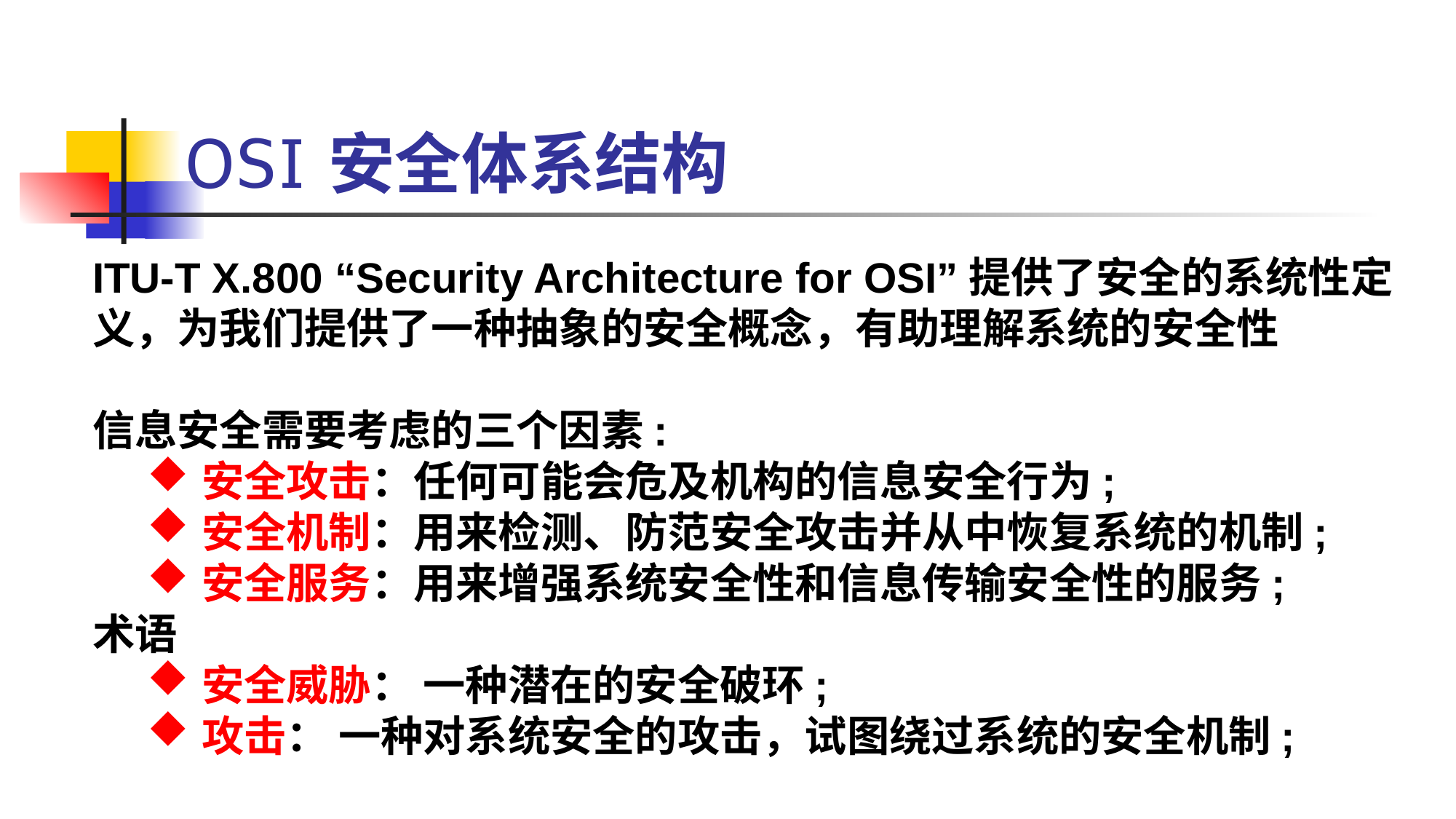

OSI安全体系结构

ITU-T X.800 “Security Architecture for OSI”提供了安全的系统性定义，为我们提供了一种抽象的安全概念，有助理解系统的安全性

信息安全需要考虑的三个因素:
安全攻击：任何可能会危及机构的信息安全行为;
安全机制：用来检测、防范安全攻击并从中恢复系统的机制;
安全服务：用来增强系统安全性和信息传输安全性的服务;
术语
安全威胁： 一种潜在的安全破环;
攻击： 一种对系统安全的攻击，试图绕过系统的安全机制;